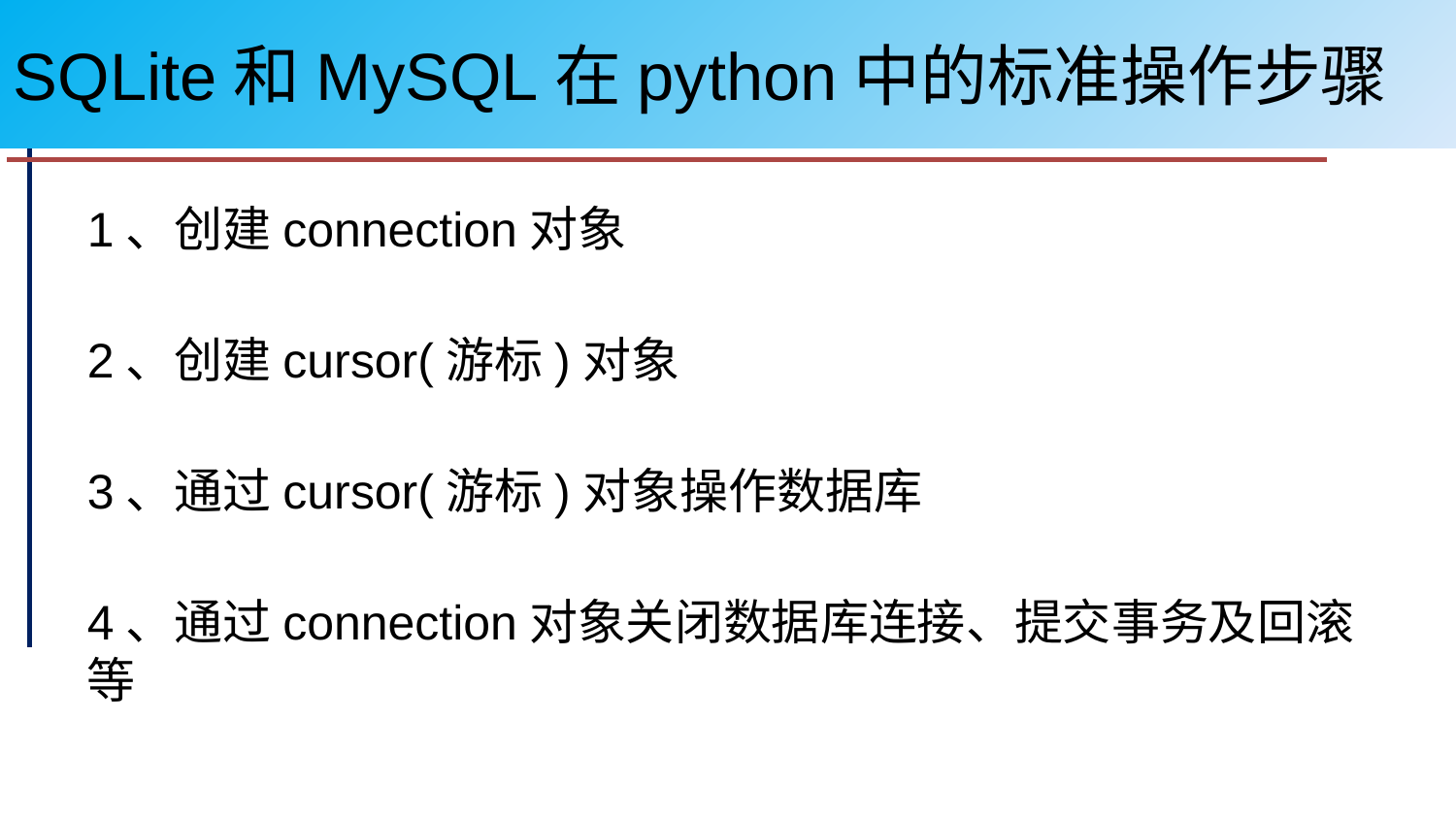

# SQLite和MySQL在python中的标准操作步骤
1、创建connection对象

2、创建cursor(游标)对象

3、通过cursor(游标)对象操作数据库

4、通过connection对象关闭数据库连接、提交事务及回滚等